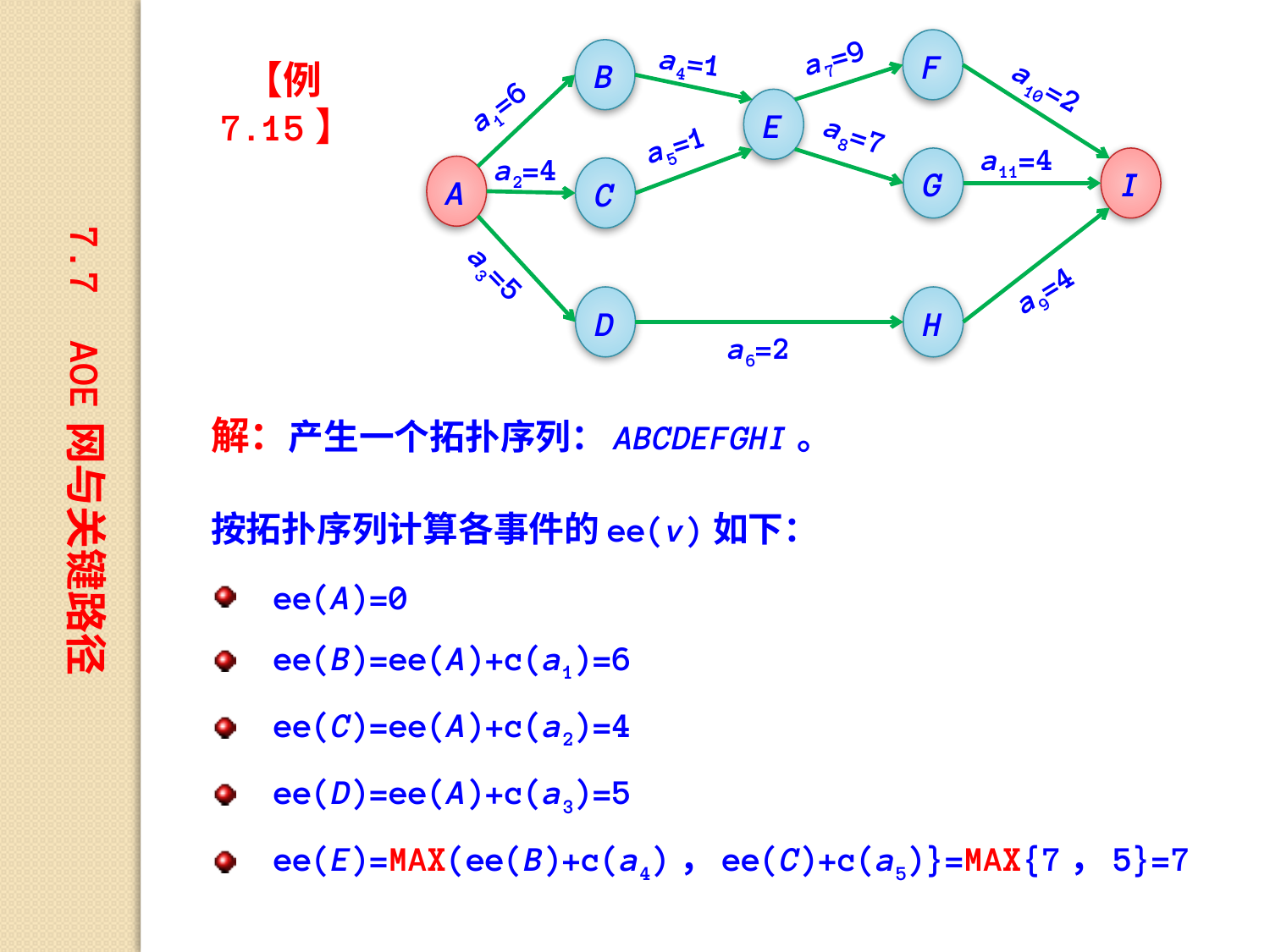

F
a7=9
B
a4=1
a10=2
a1=6
E
a5=1
a8=7
a11=4
G
I
a2=4
A
C
a9=4
a3=5
D
H
a6=2
【例7.15】
7.7  AOE网与关键路径
解：产生一个拓扑序列：ABCDEFGHI。
按拓扑序列计算各事件的ee(v)如下：
ee(A)=0
ee(B)=ee(A)+c(a1)=6
ee(C)=ee(A)+c(a2)=4
ee(D)=ee(A)+c(a3)=5
ee(E)=MAX(ee(B)+c(a4)，ee(C)+c(a5)}=MAX{7，5}=7